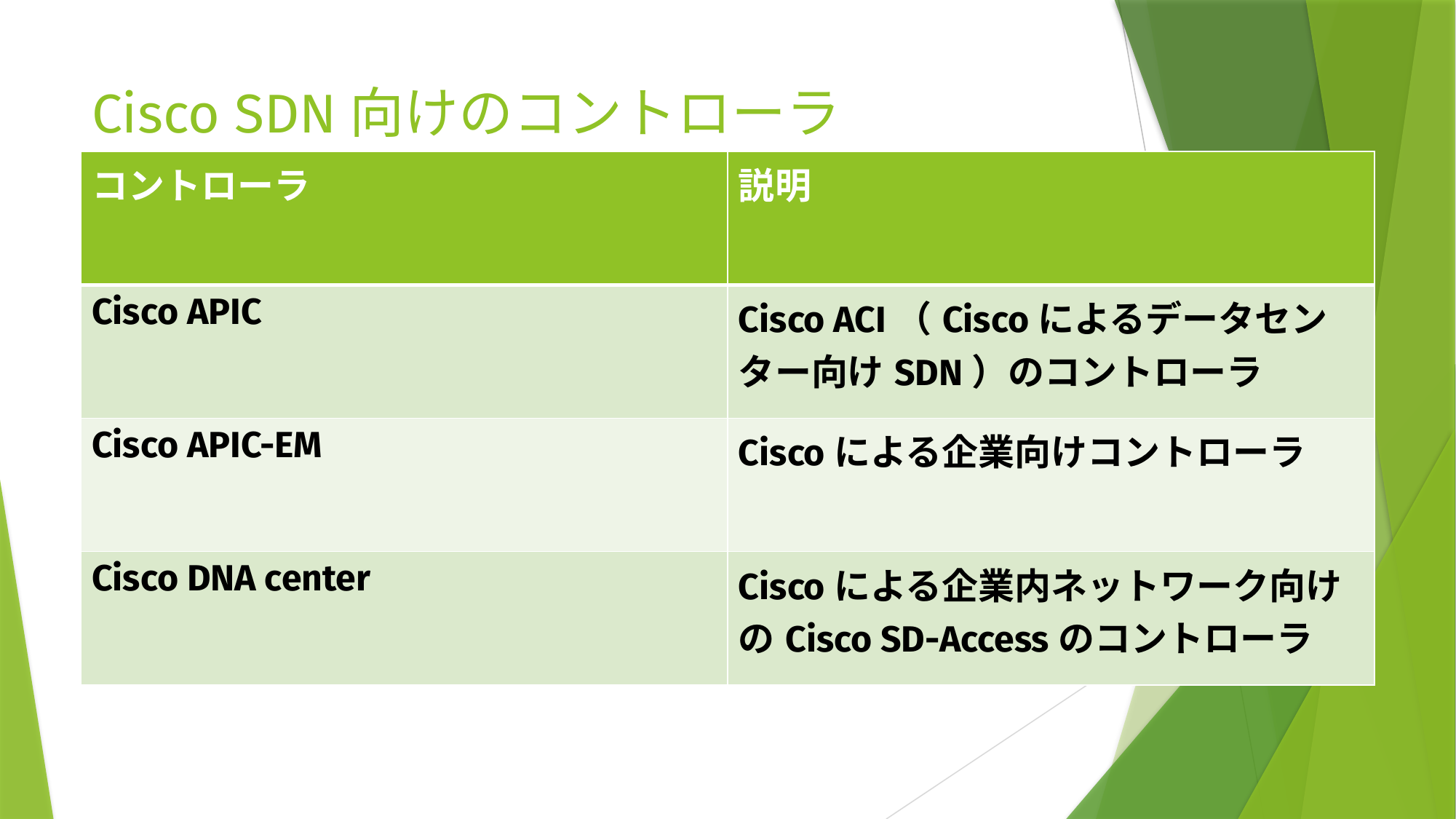

# Cisco SDN向けのコントローラ
| コントローラ | 説明 |
| --- | --- |
| Cisco APIC | Cisco ACI（Ciscoによるデータセンター向けSDN）のコントローラ |
| Cisco APIC-EM | Ciscoによる企業向けコントローラ |
| Cisco DNA center | Ciscoによる企業内ネットワーク向けのCisco SD-Accessのコントローラ |